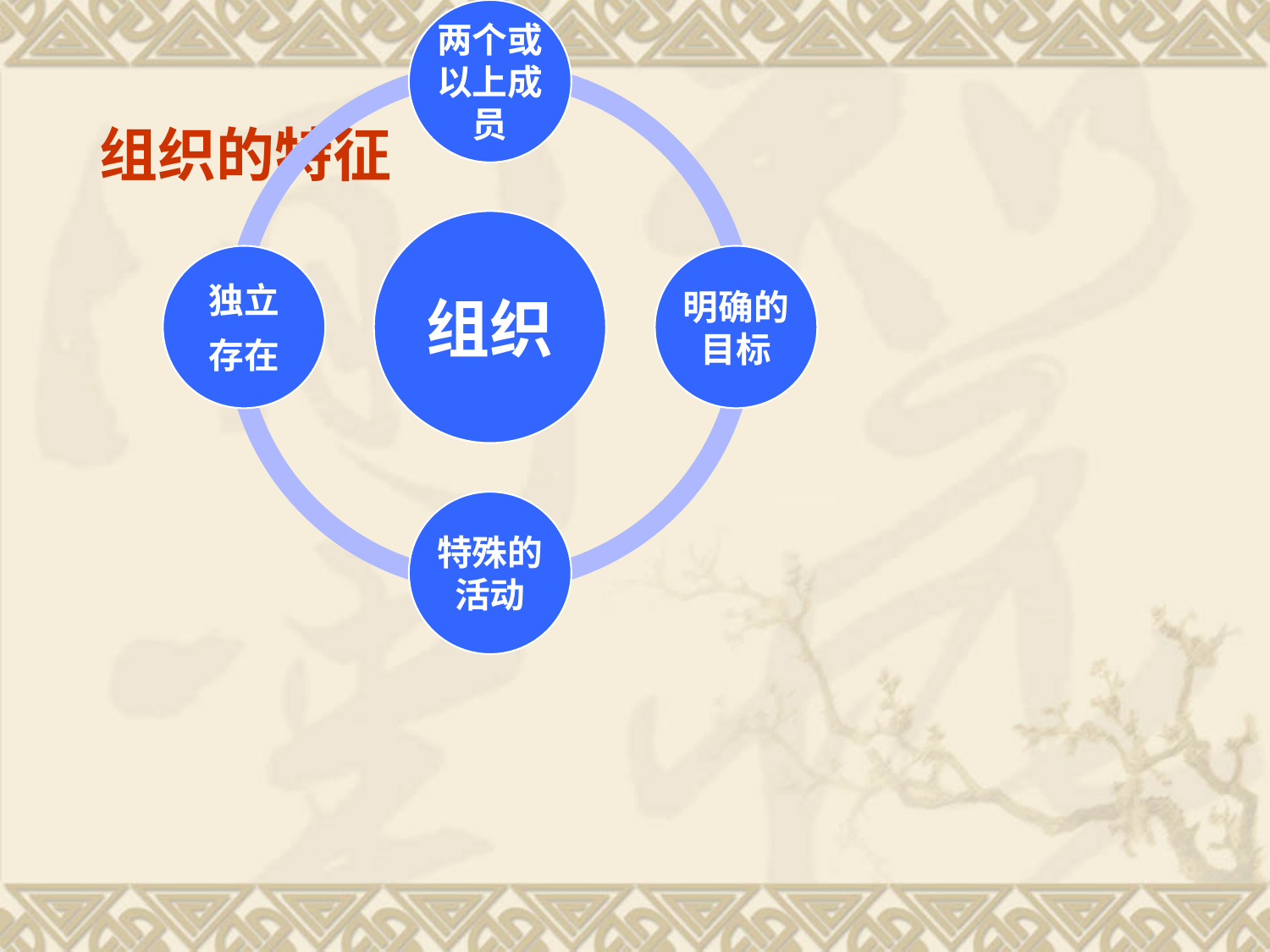

组织的特征
组织
两个或以上成员
明确的目标
特殊的活动
独立
存在